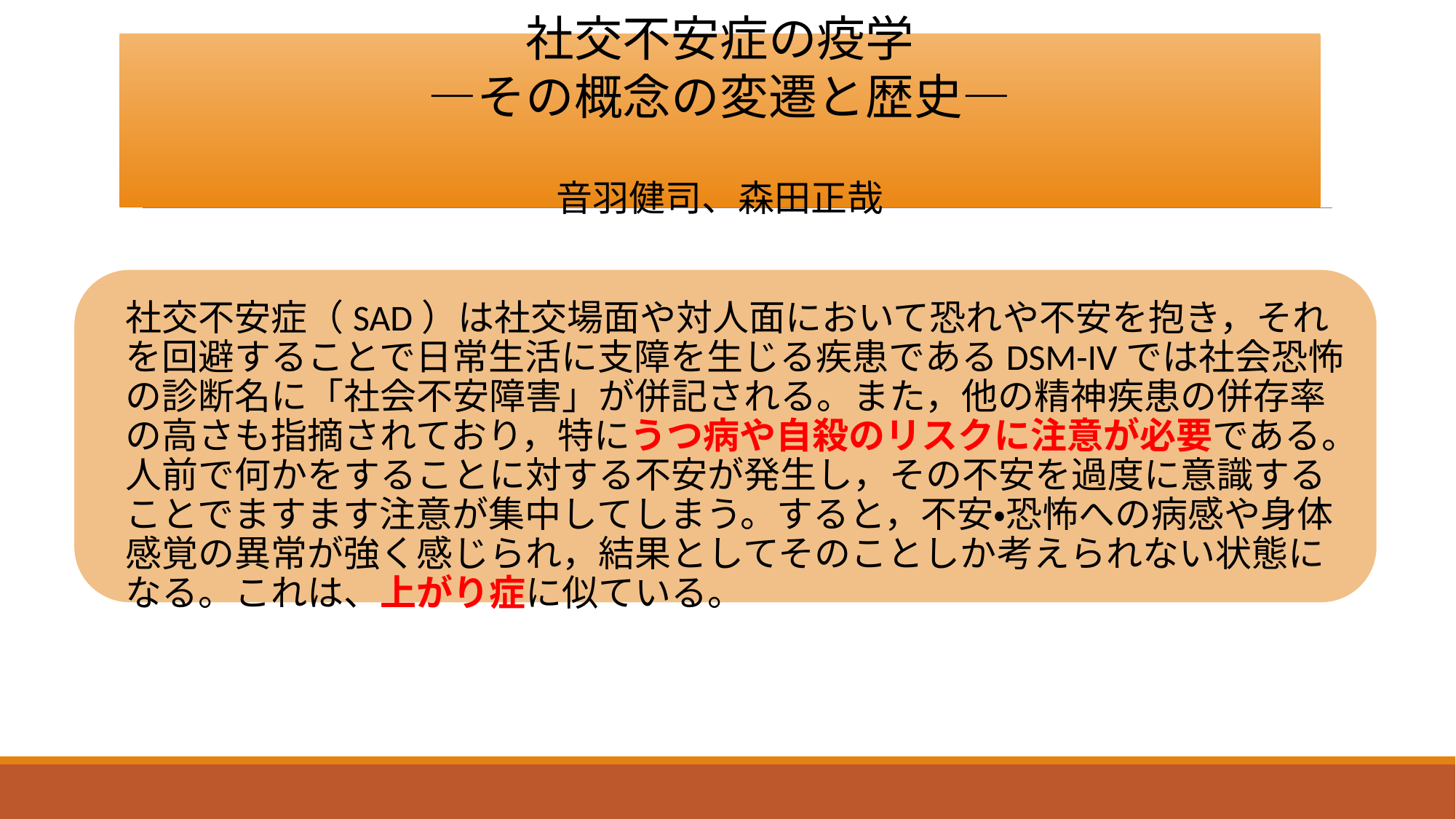

社交不安症の疫学
―その概念の変遷と歴史―
　　　　　　　　　　　　　　　　　　　　　　　　　　　音羽健司、森田正哉

社交不安症（SAD）は社交場面や対人面において恐れや不安を抱き，それを回避することで日常生活に支障を生じる疾患であるDSM-IVでは社会恐怖の診断名に「社会不安障害」が併記される。また，他の精神疾患の併存率の高さも指摘されており，特にうつ病や自殺のリスクに注意が必要である。人前で何かをすることに対する不安が発生し，その不安を過度に意識することでますます注意が集中してしまう。すると，不安・恐怖への病感や身体感覚の異常が強く感じられ，結果としてそのことしか考えられない状態になる。これは、上がり症に似ている。